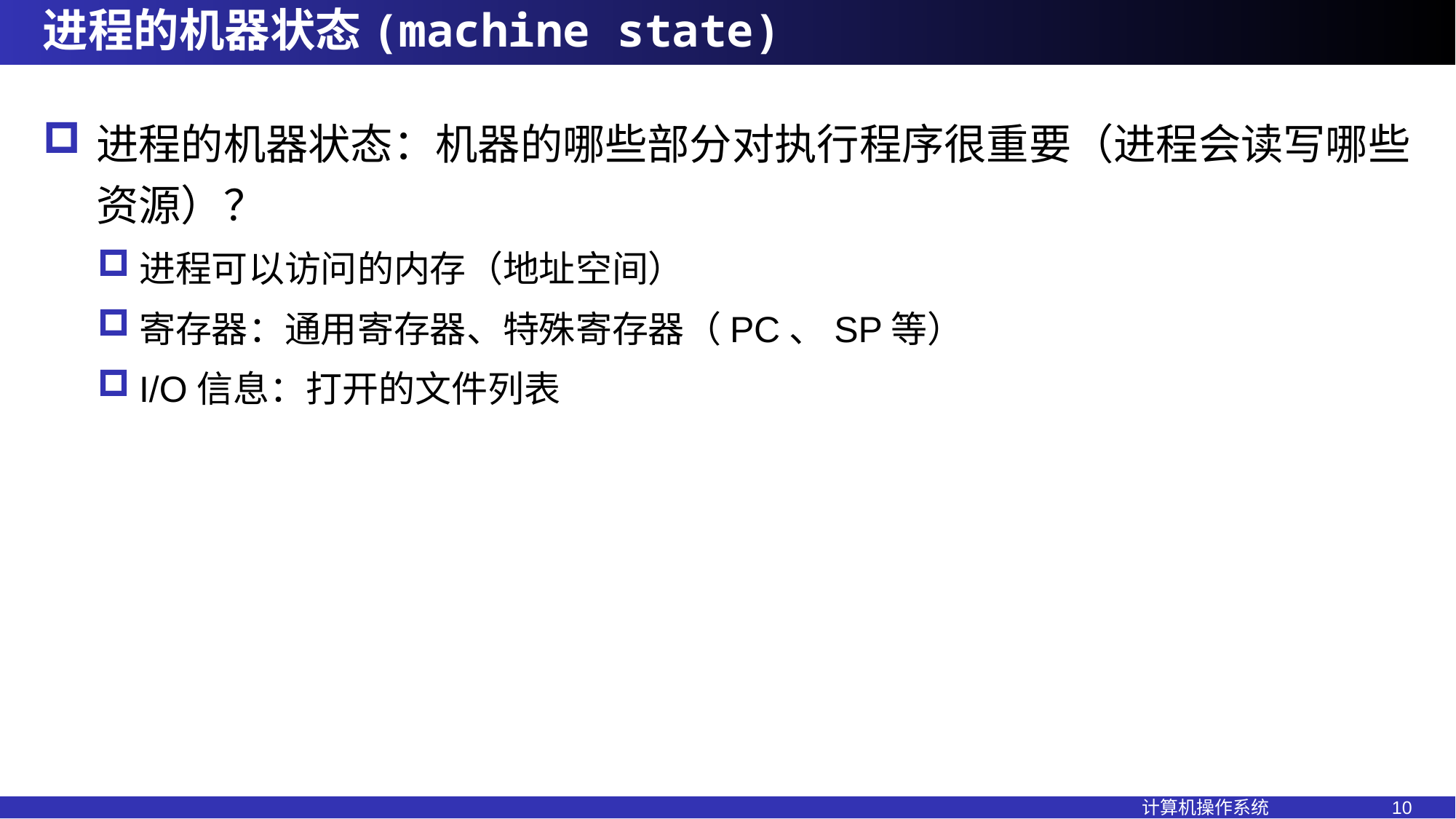

# 进程的机器状态(machine state)
进程的机器状态：机器的哪些部分对执行程序很重要（进程会读写哪些资源）？
进程可以访问的内存（地址空间）
寄存器：通用寄存器、特殊寄存器（PC、SP等）
I/O信息：打开的文件列表
计算机操作系统                     10